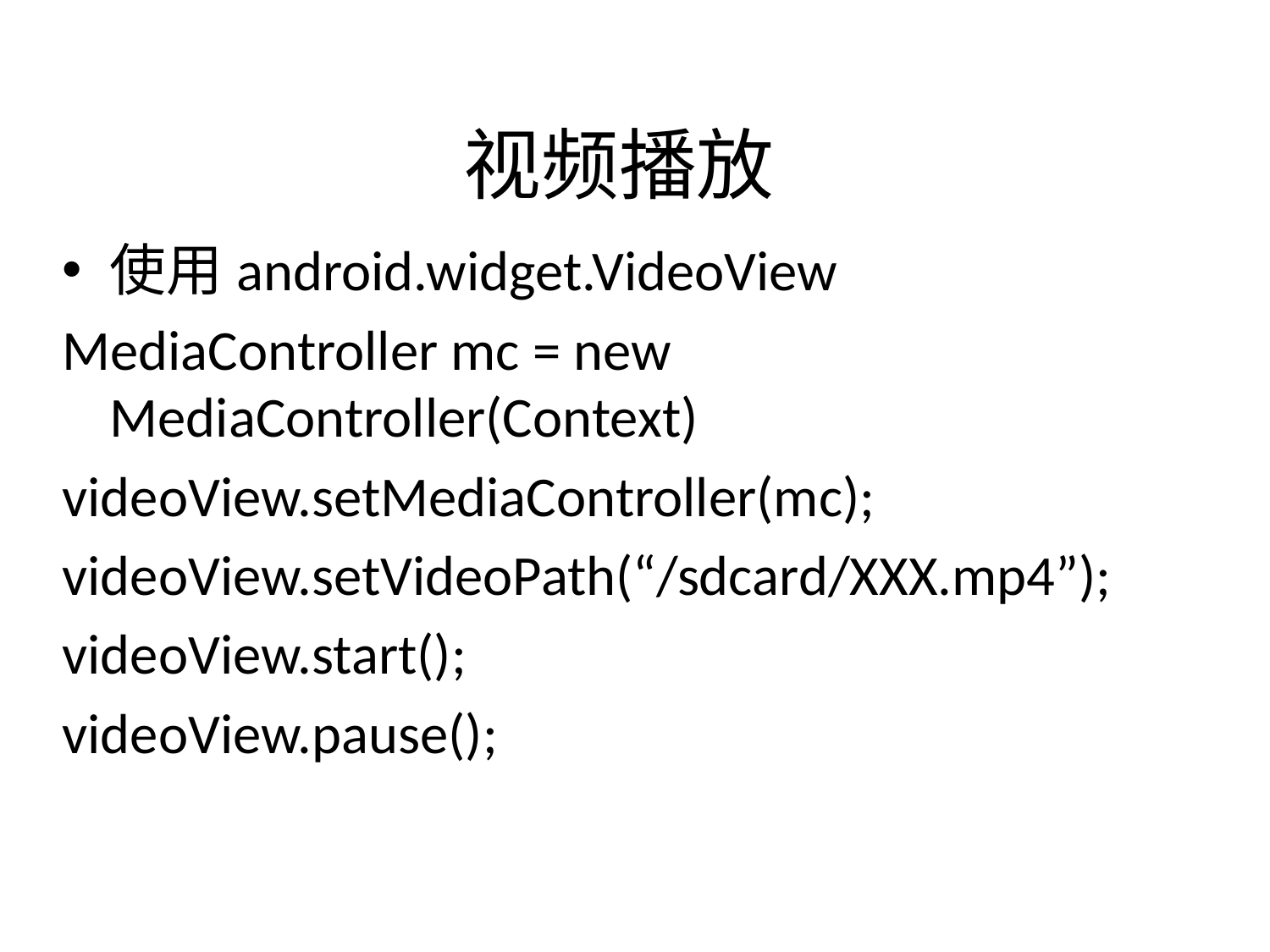

# 视频播放
使用android.widget.VideoView
MediaController mc = new MediaController(Context)
videoView.setMediaController(mc);
videoView.setVideoPath(“/sdcard/XXX.mp4”);
videoView.start();
videoView.pause();